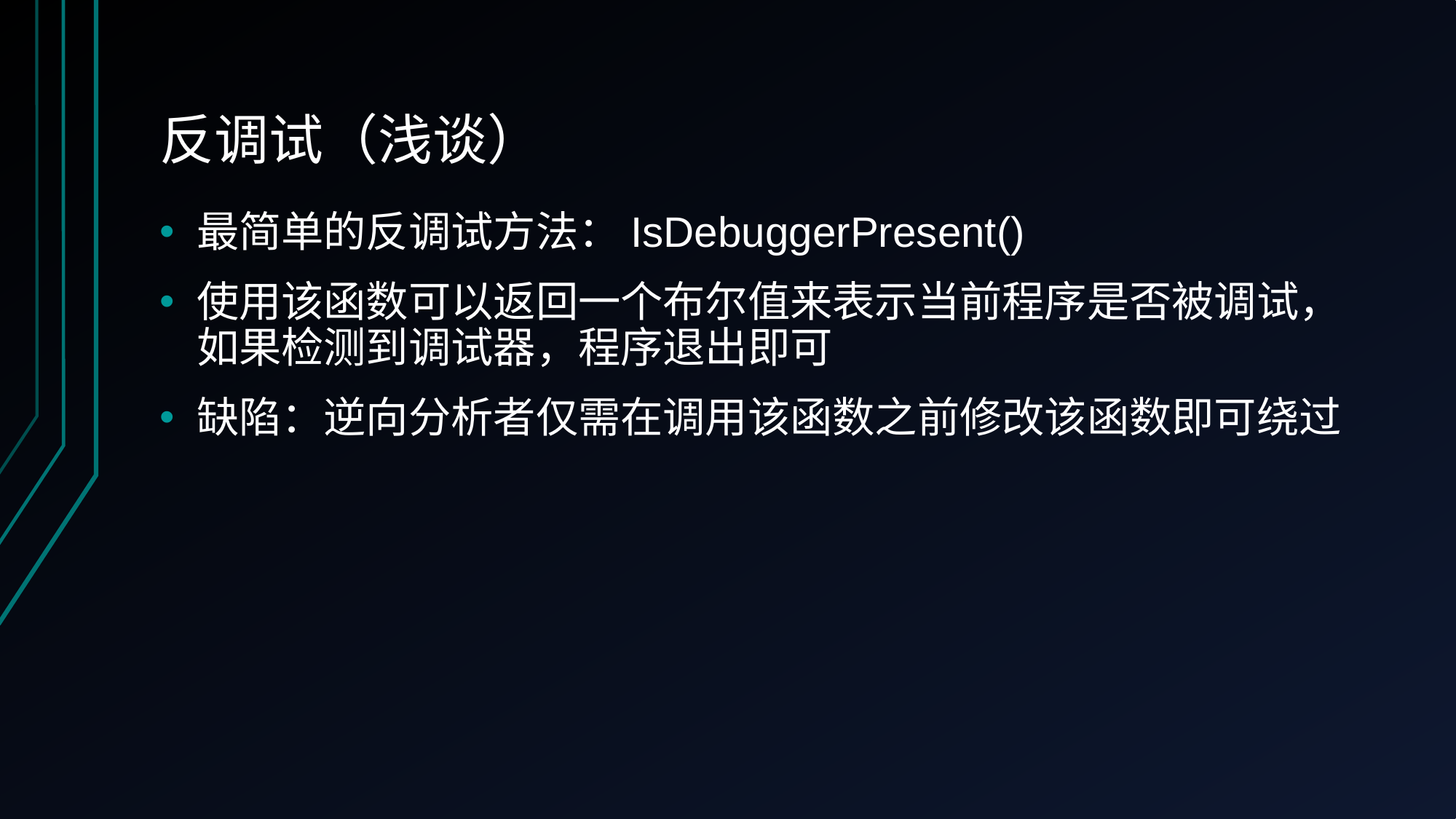

# 反调试（浅谈）
最简单的反调试方法：IsDebuggerPresent()
使用该函数可以返回一个布尔值来表示当前程序是否被调试，如果检测到调试器，程序退出即可
缺陷：逆向分析者仅需在调用该函数之前修改该函数即可绕过